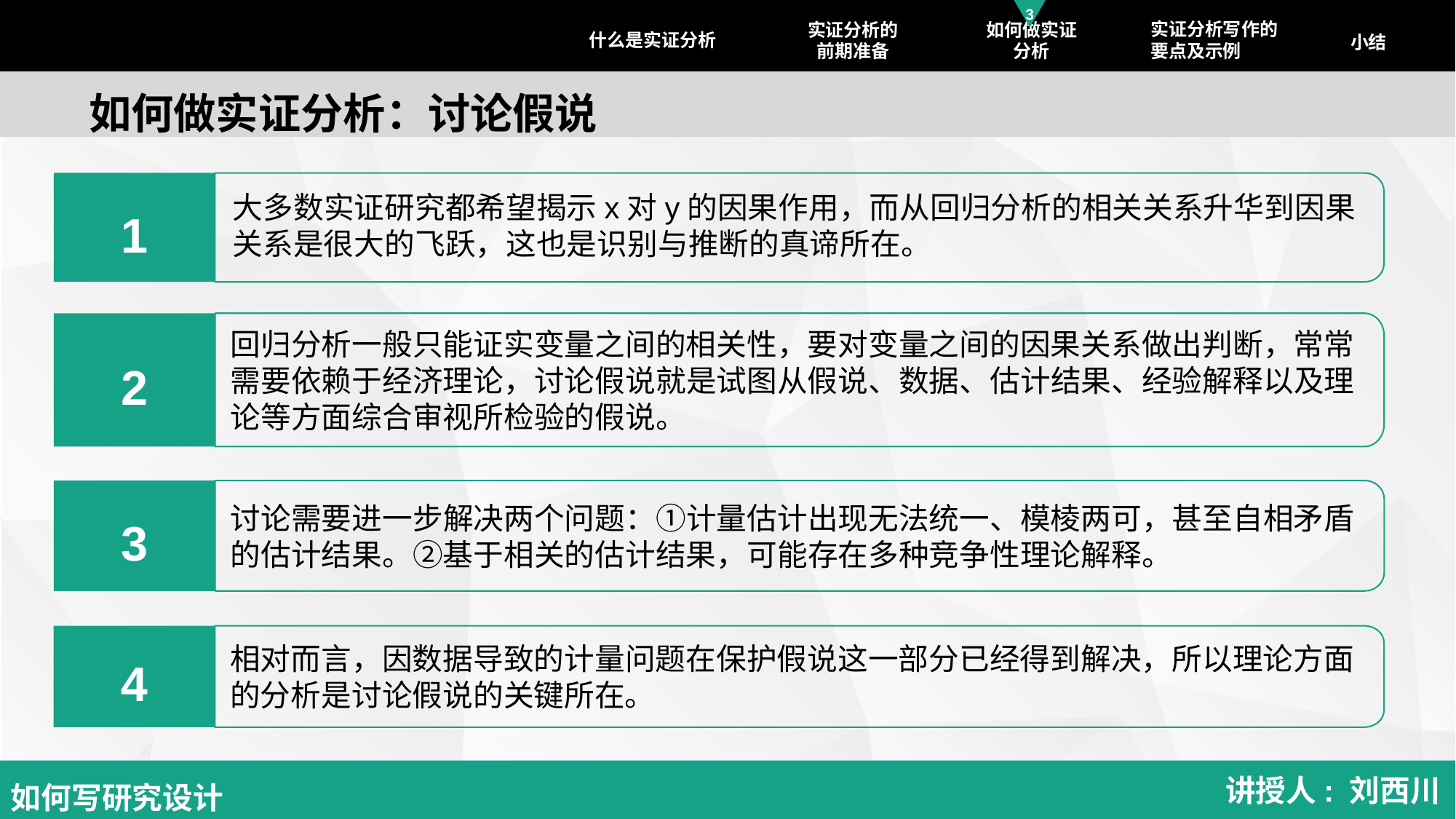

3
什么是实证分析
实证分析写作的要点及示例
如何做实证
分析
小结
实证分析的
前期准备

如何做实证分析：讨论假说
1

大多数实证研究都希望揭示x对y的因果作用，而从回归分析的相关关系升华到因果关系是很大的飞跃，这也是识别与推断的真谛所在。
回归分析一般只能证实变量之间的相关性，要对变量之间的因果关系做出判断，常常需要依赖于经济理论，讨论假说就是试图从假说、数据、估计结果、经验解释以及理论等方面综合审视所检验的假说。
2
3
讨论需要进一步解决两个问题：①计量估计出现无法统一、模棱两可，甚至自相矛盾的估计结果。②基于相关的估计结果，可能存在多种竞争性理论解释。
4
相对而言，因数据导致的计量问题在保护假说这一部分已经得到解决，所以理论方面的分析是讨论假说的关键所在。

如何写研究设计
          讲授人: 刘西川